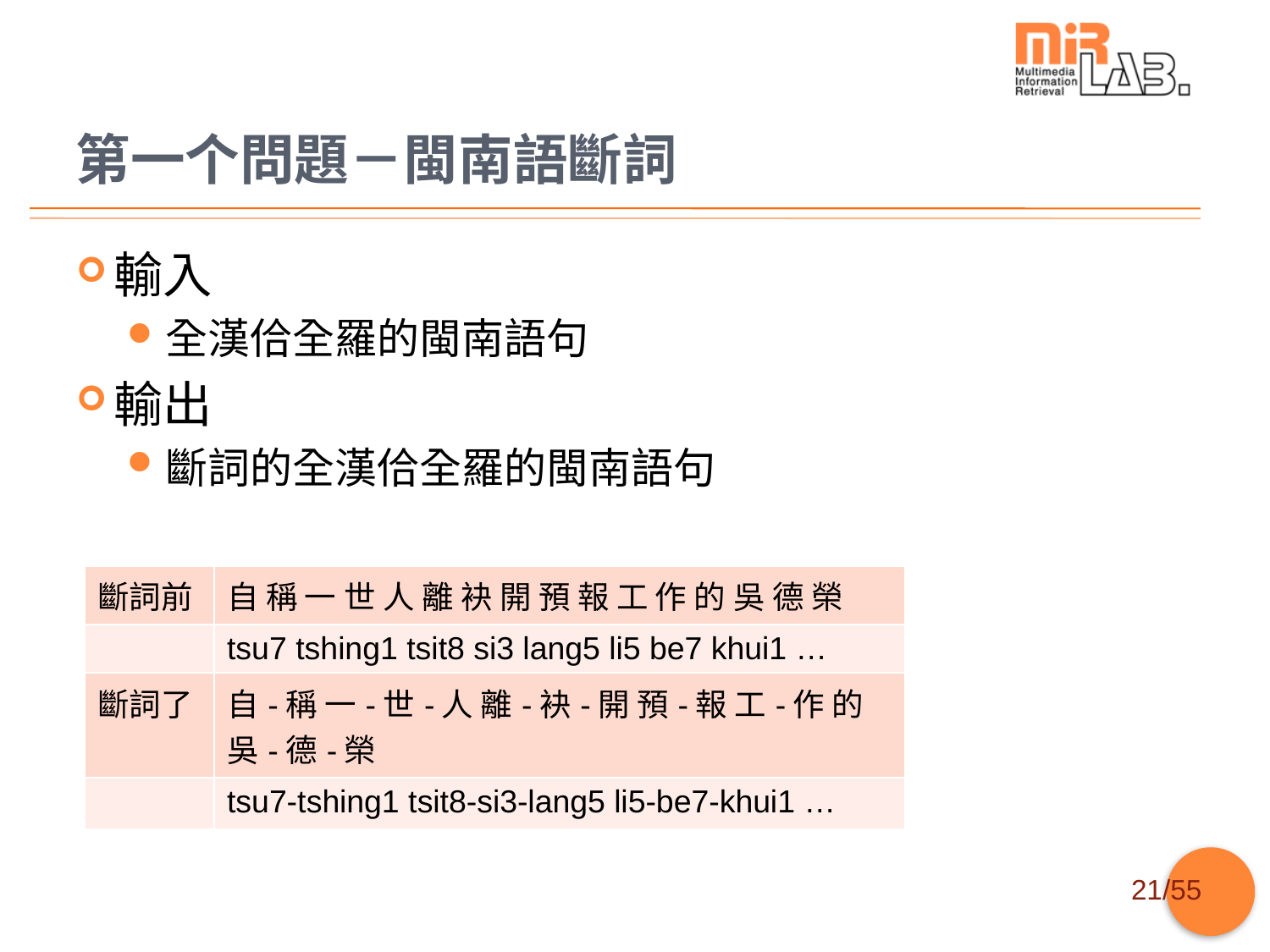

# 第一个問題－閩南語斷詞
輸入
全漢佮全羅的閩南語句
輸出
斷詞的全漢佮全羅的閩南語句

| 斷詞前 | 自 稱 一 世 人 離 袂 開 預 報 工 作 的 吳 德 榮 |
| --- | --- |
|  | tsu7 tshing1 tsit8 si3 lang5 li5 be7 khui1 … |
| 斷詞了 | 自-稱 一-世-人 離-袂-開 預-報 工-作 的 吳-德-榮 |
|  | tsu7-tshing1 tsit8-si3-lang5 li5-be7-khui1 … |